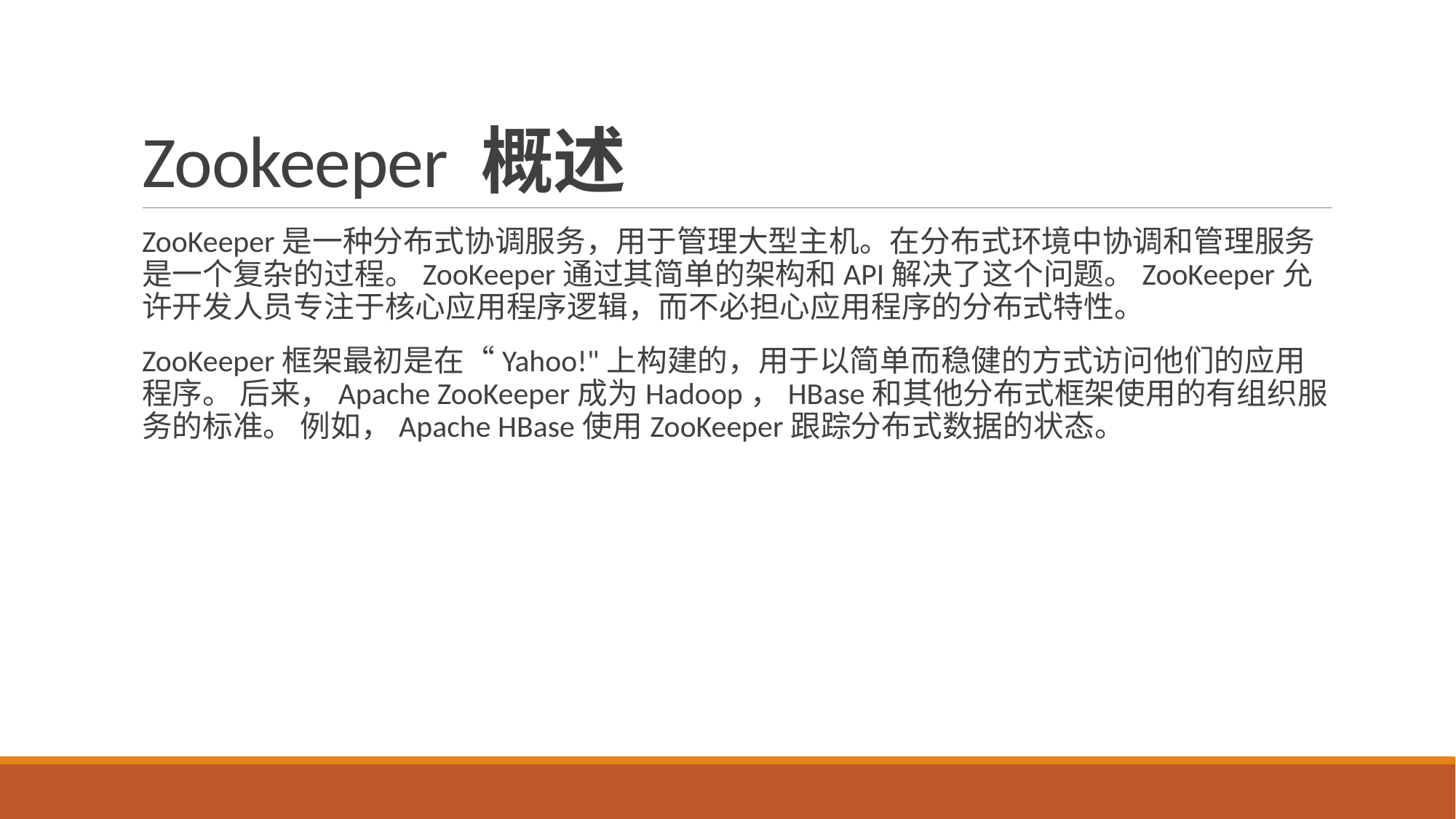

# Zookeeper 概述
ZooKeeper是一种分布式协调服务，用于管理大型主机。在分布式环境中协调和管理服务是一个复杂的过程。ZooKeeper通过其简单的架构和API解决了这个问题。ZooKeeper允许开发人员专注于核心应用程序逻辑，而不必担心应用程序的分布式特性。
ZooKeeper框架最初是在“Yahoo!"上构建的，用于以简单而稳健的方式访问他们的应用程序。 后来，Apache ZooKeeper成为Hadoop，HBase和其他分布式框架使用的有组织服务的标准。 例如，Apache HBase使用ZooKeeper跟踪分布式数据的状态。